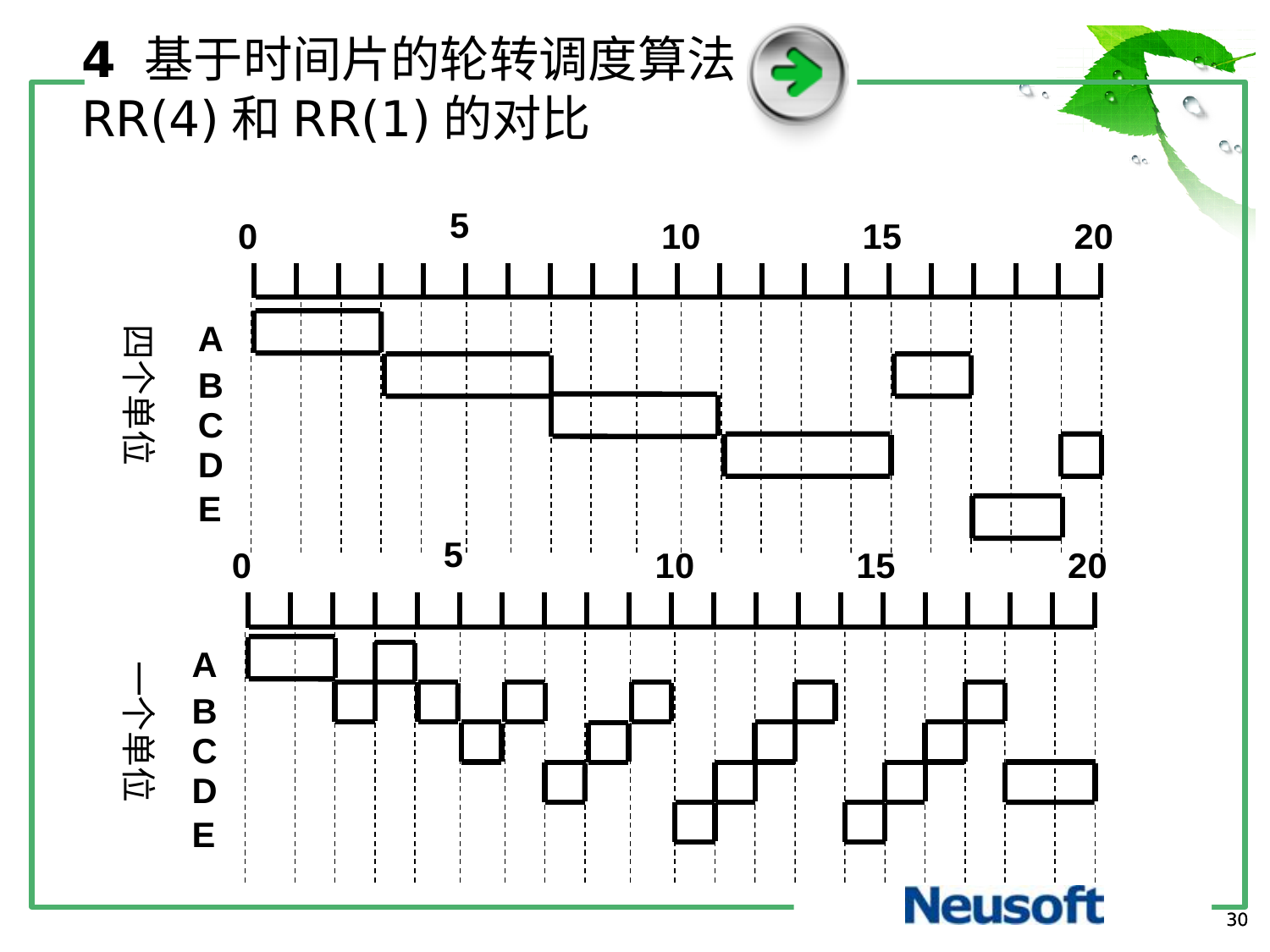

4 基于时间片的轮转调度算法
RR(4)和RR(1)的对比
5
0
10
15
20

A

B
四个单位

C

D
E

5
0
10
15
20

A

B

一个单位
C

D

E
30
30